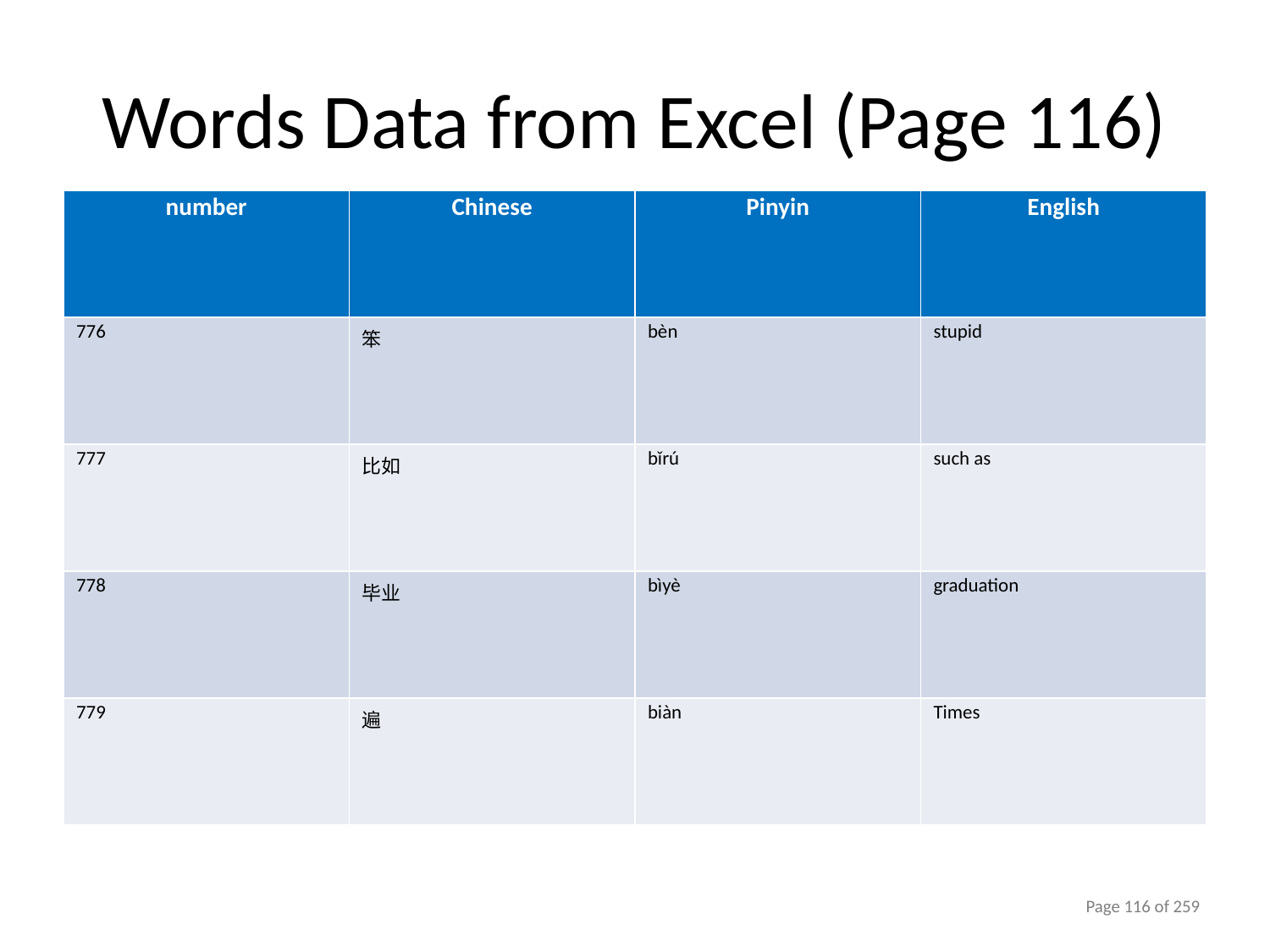

# Words Data from Excel (Page 116)
| number | Chinese | Pinyin | English |
| --- | --- | --- | --- |
| 776 | 笨 | bèn | stupid |
| 777 | 比如 | bǐrú | such as |
| 778 | 毕业 | bìyè | graduation |
| 779 | 遍 | biàn | Times |

Page 116 of 259